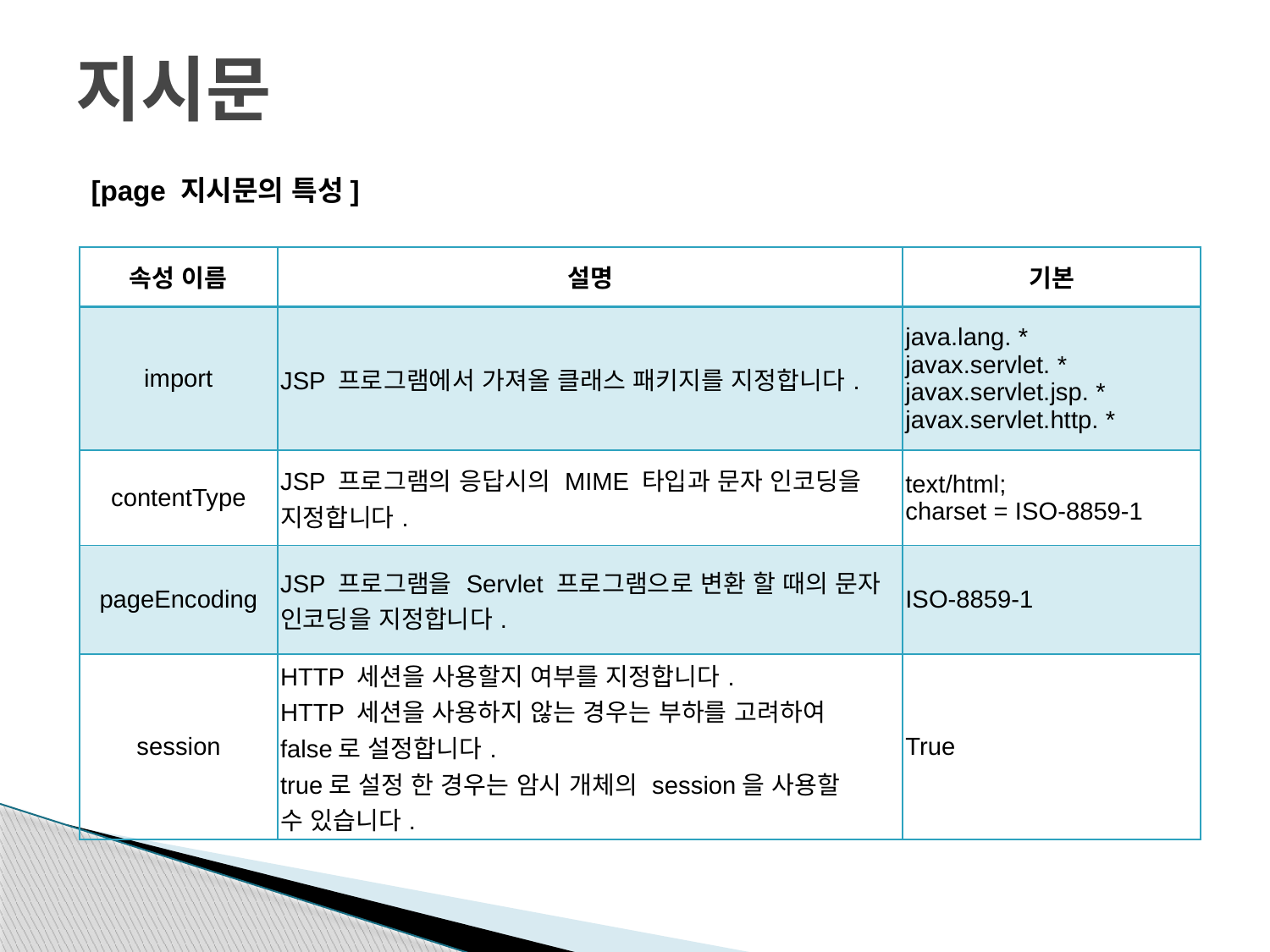

# 지시문
[page 지시문의 특성]

| 속성 이름 | 설명 | 기본 |
| --- | --- | --- |
| import | JSP 프로그램에서 가져올 클래스 패키지를 지정합니다. | java.lang. \*  javax.servlet. \*  javax.servlet.jsp. \*  javax.servlet.http. \* |
| contentType | JSP 프로그램의 응답시의 MIME 타입과 문자 인코딩을 지정합니다. | text/html; charset = ISO-8859-1 |
| pageEncoding | JSP 프로그램을 Servlet 프로그램으로 변환 할 때의 문자 인코딩을 지정합니다. | ISO-8859-1 |
| session | HTTP 세션을 사용할지 여부를 지정합니다.  HTTP 세션을 사용하지 않는 경우는 부하를 고려하여 false로 설정합니다.  true로 설정 한 경우는 암시 개체의 session을 사용할 수 있습니다. | True |